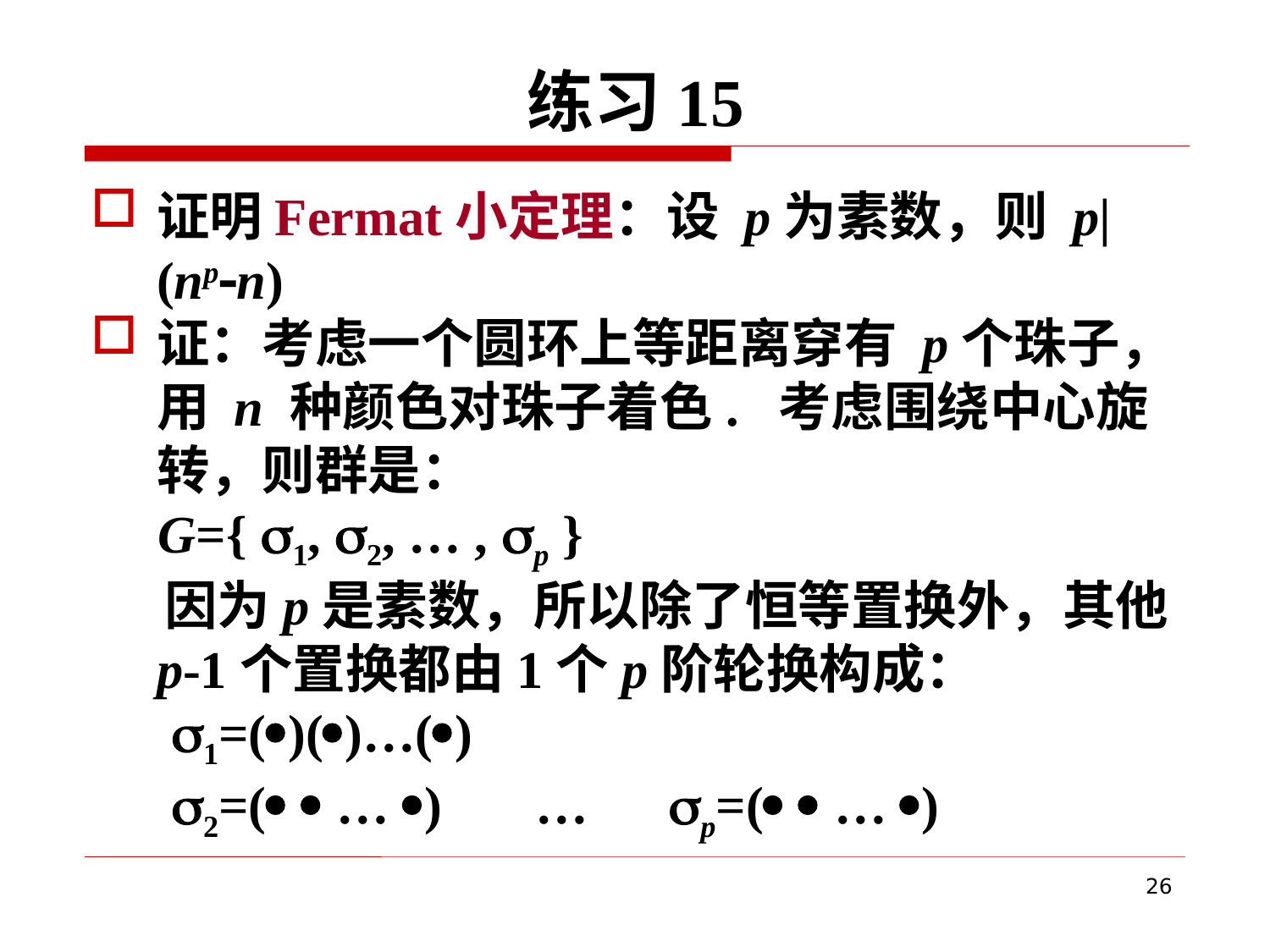

练习15
证明Fermat小定理：设 p为素数，则 p|(np−n)
证：考虑一个圆环上等距离穿有 p个珠子，用 n 种颜色对珠子着色.  考虑围绕中心旋转，则群是：
     G={ σ1, σ2, … , σp }
     因为p是素数，所以除了恒等置换外，其他p-1个置换都由1个p阶轮换构成：
      σ1=(•)(•)…(•)
      σ2=(• • … •)       …      σp=(• • … •)
26